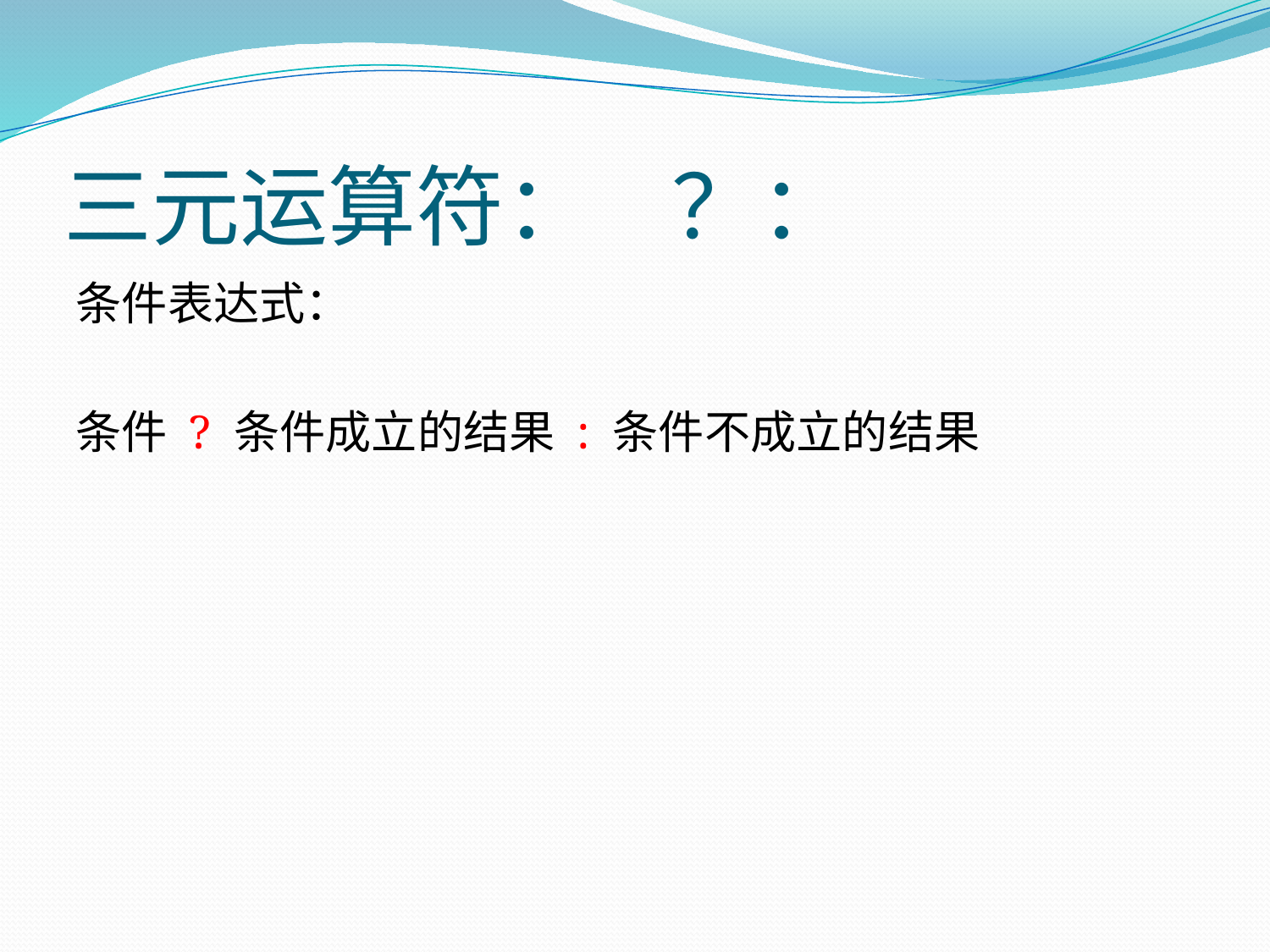

# 三元运算符：    ？：
条件表达式：

条件 ? 条件成立的结果 : 条件不成立的结果